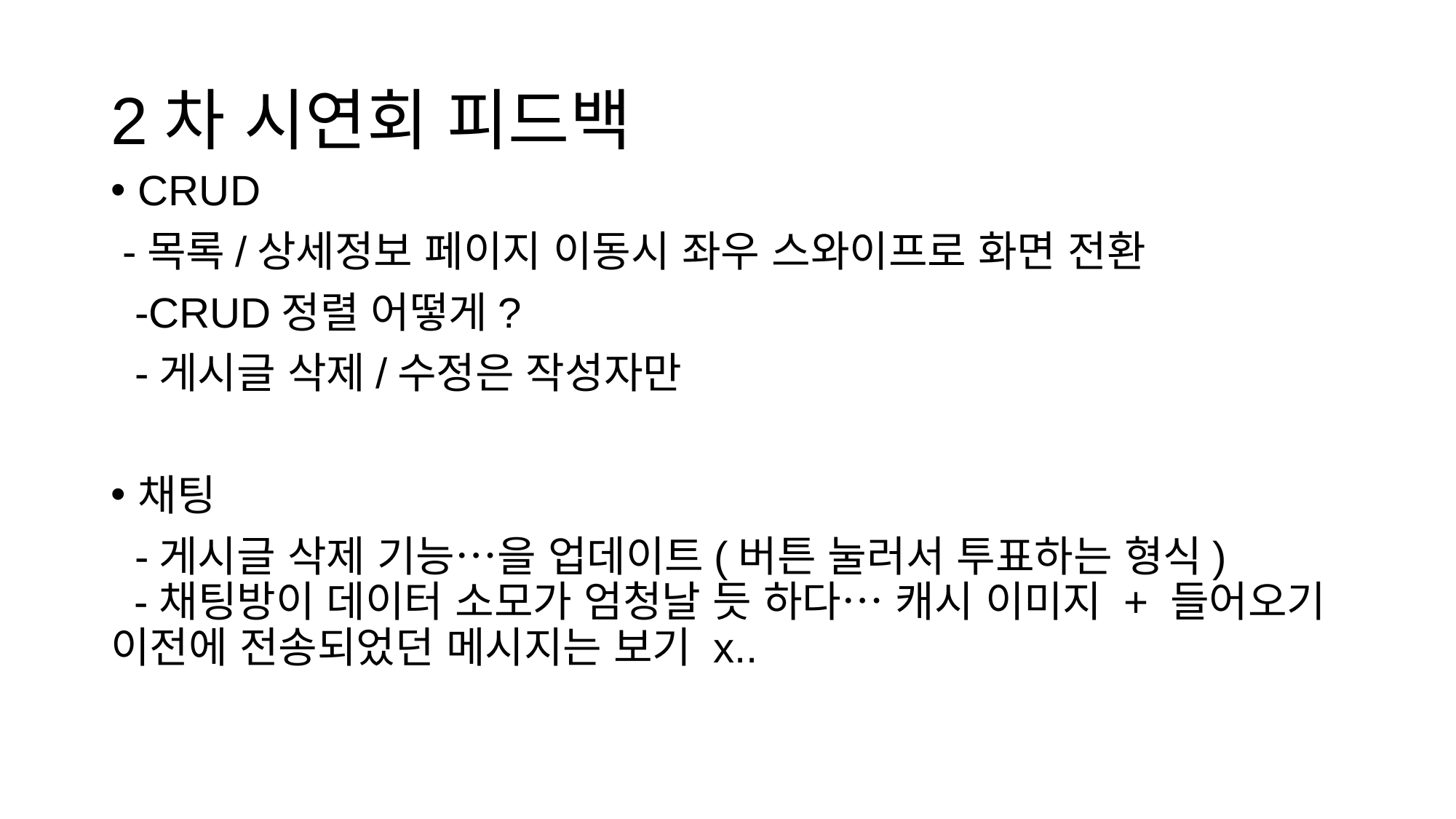

# 2차 시연회 피드백

CRUD
 -목록/상세정보 페이지 이동시 좌우 스와이프로 화면 전환
  -CRUD정렬 어떻게?
  -게시글 삭제/수정은 작성자만

채팅
  -게시글 삭제 기능…을 업데이트(버튼 눌러서 투표하는 형식)
  -채팅방이 데이터 소모가 엄청날 듯 하다… 캐시 이미지 + 들어오기 이전에 전송되었던 메시지는 보기 x..